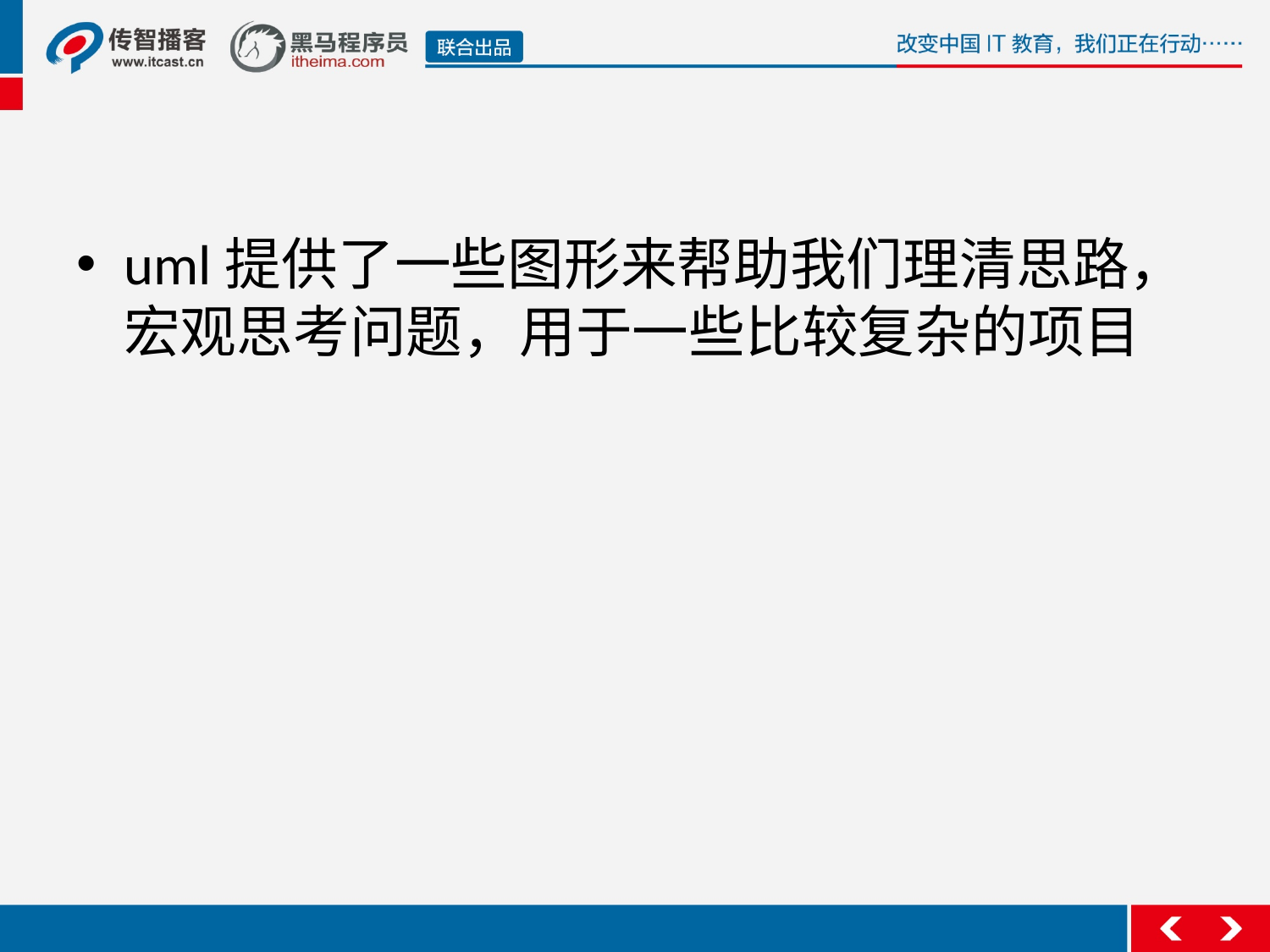

#
uml提供了一些图形来帮助我们理清思路，宏观思考问题，用于一些比较复杂的项目